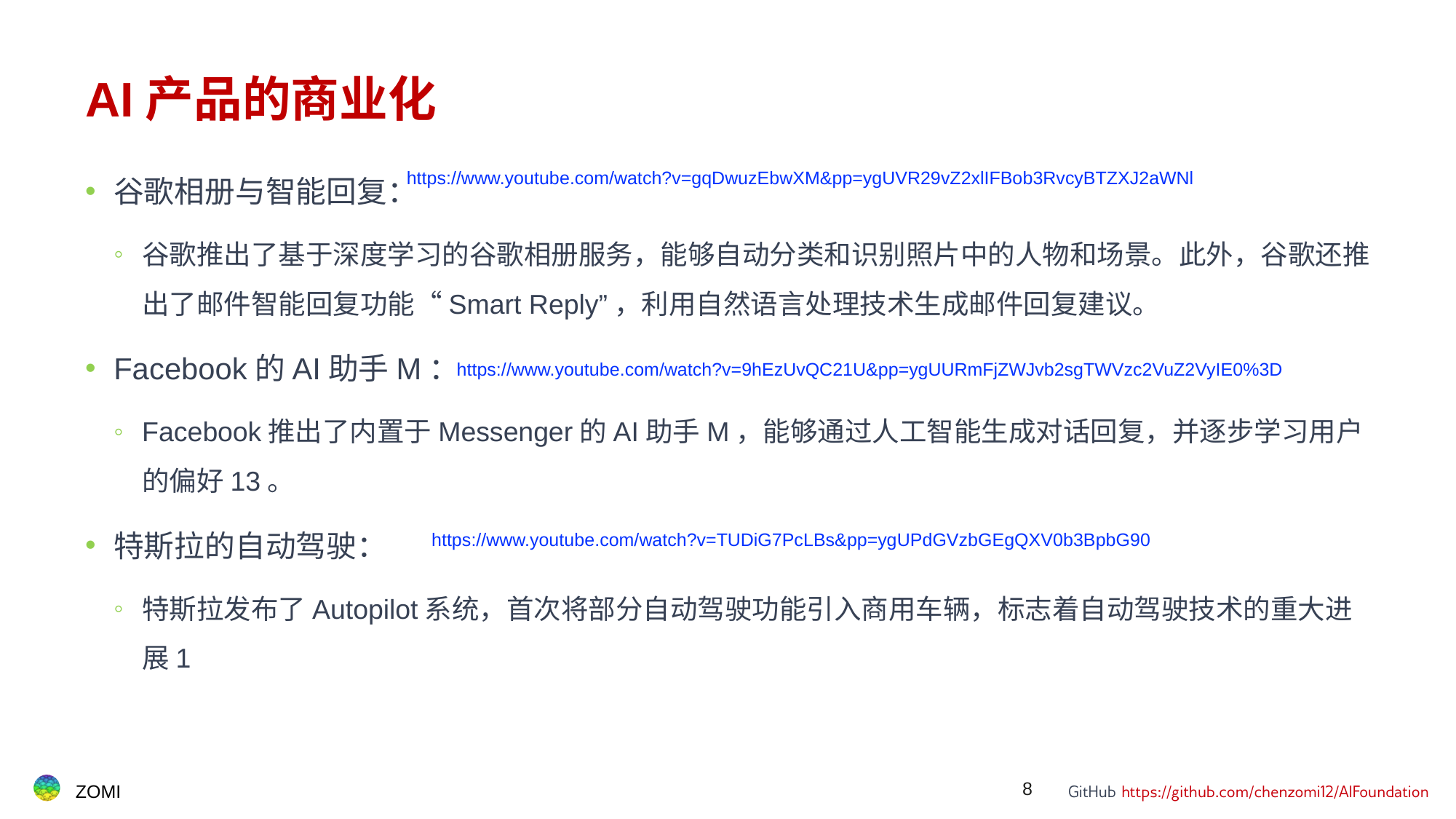

# AI产品的商业化
谷歌相册与智能回复：
谷歌推出了基于深度学习的谷歌相册服务，能够自动分类和识别照片中的人物和场景。此外，谷歌还推出了邮件智能回复功能“Smart Reply”，利用自然语言处理技术生成邮件回复建议。
Facebook的AI助手M：
Facebook推出了内置于Messenger的AI助手M，能够通过人工智能生成对话回复，并逐步学习用户的偏好13。
特斯拉的自动驾驶：
特斯拉发布了Autopilot系统，首次将部分自动驾驶功能引入商用车辆，标志着自动驾驶技术的重大进展1

https://www.youtube.com/watch?v=gqDwuzEbwXM&pp=ygUVR29vZ2xlIFBob3RvcyBTZXJ2aWNl
https://www.youtube.com/watch?v=9hEzUvQC21U&pp=ygUURmFjZWJvb2sgTWVzc2VuZ2VyIE0%3D
https://www.youtube.com/watch?v=TUDiG7PcLBs&pp=ygUPdGVzbGEgQXV0b3BpbG90